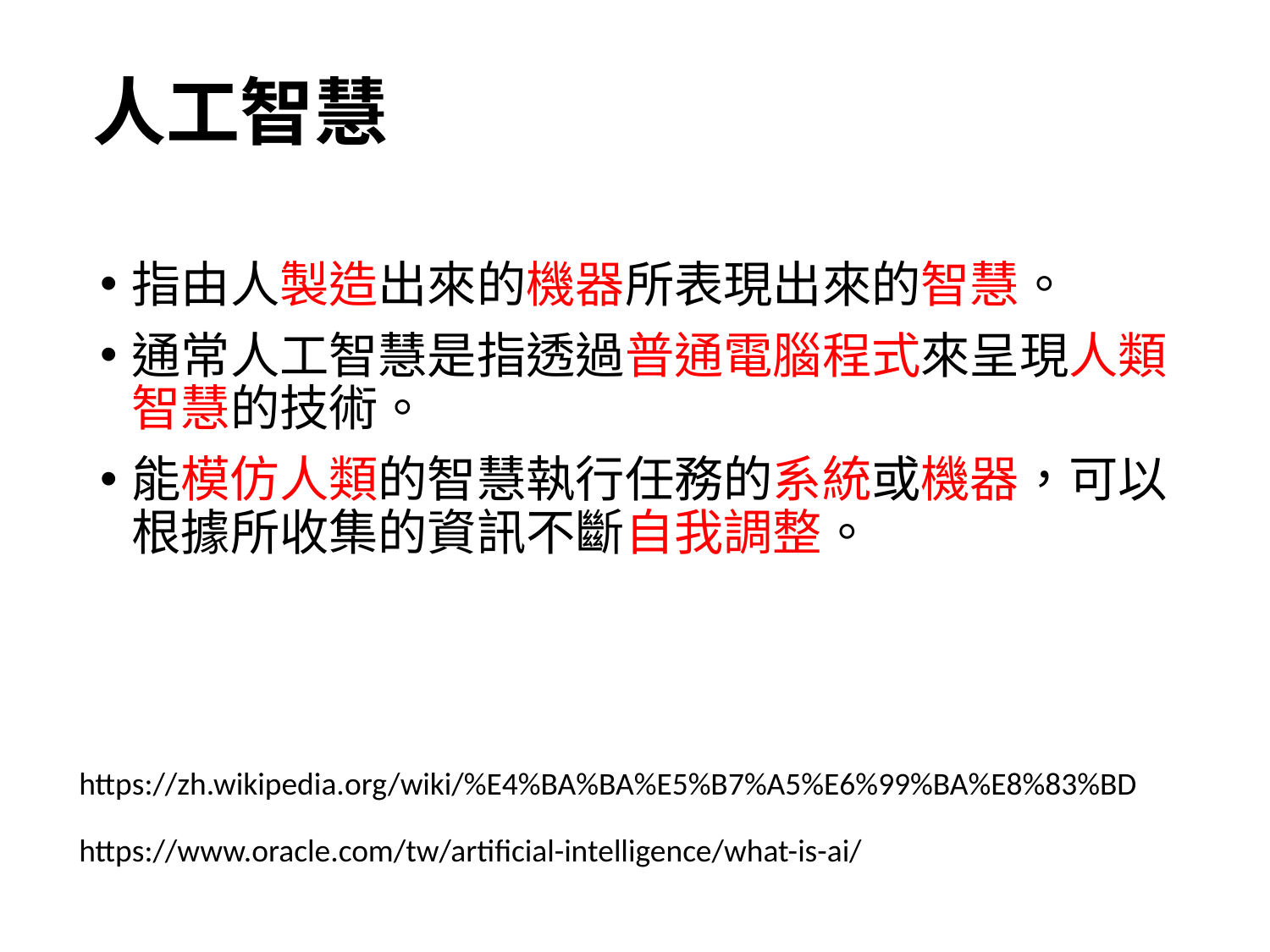

# 人工智慧
指由人製造出來的機器所表現出來的智慧。
通常人工智慧是指透過普通電腦程式來呈現人類智慧的技術。
能模仿人類的智慧執行任務的系統或機器，可以根據所收集的資訊不斷自我調整。
https://zh.wikipedia.org/wiki/%E4%BA%BA%E5%B7%A5%E6%99%BA%E8%83%BD
https://www.oracle.com/tw/artificial-intelligence/what-is-ai/